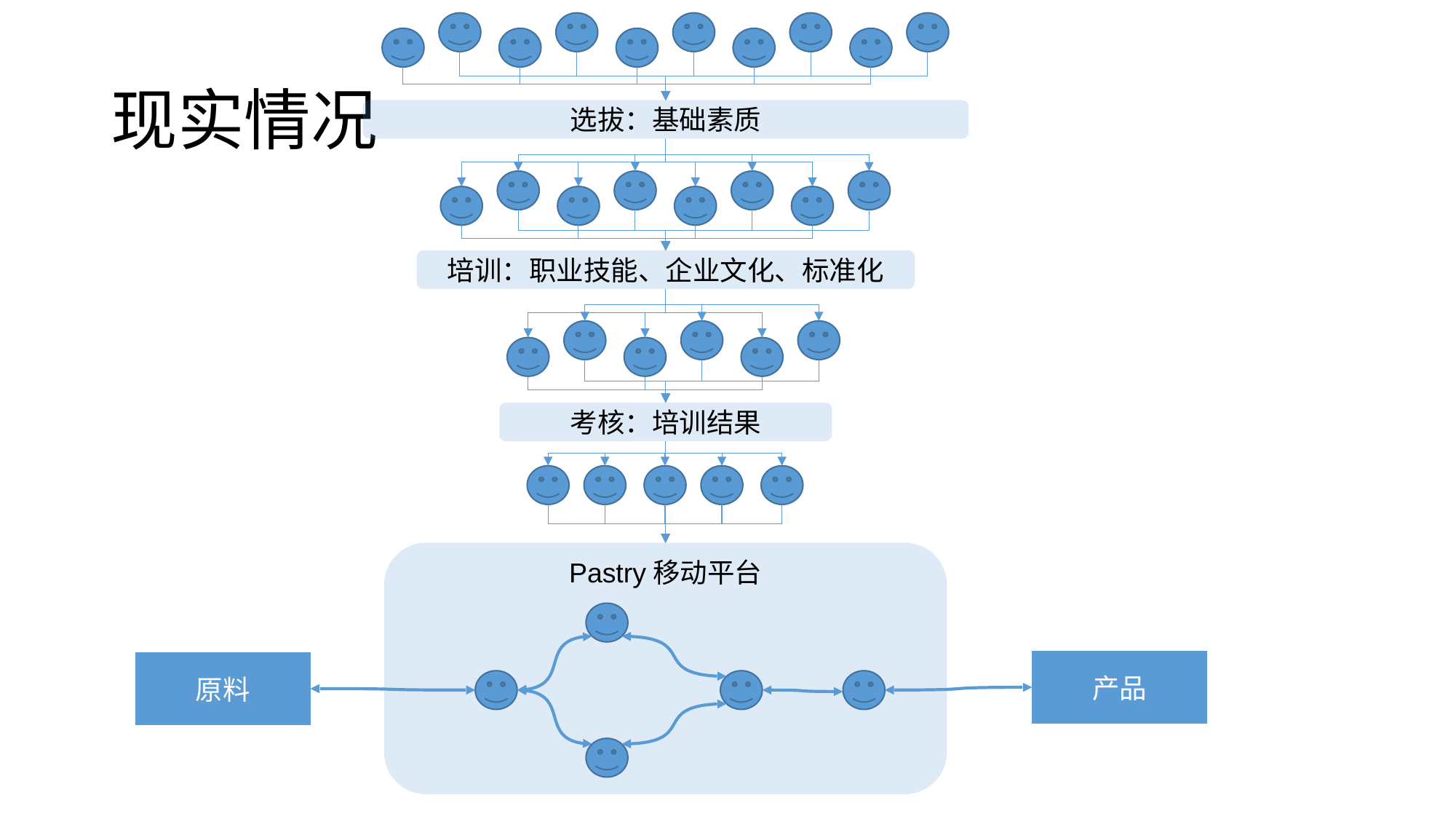

# 现实情况
选拔：基础素质

培训：职业技能、企业文化、标准化

考核：培训结果

Pastry移动平台

产品
原料